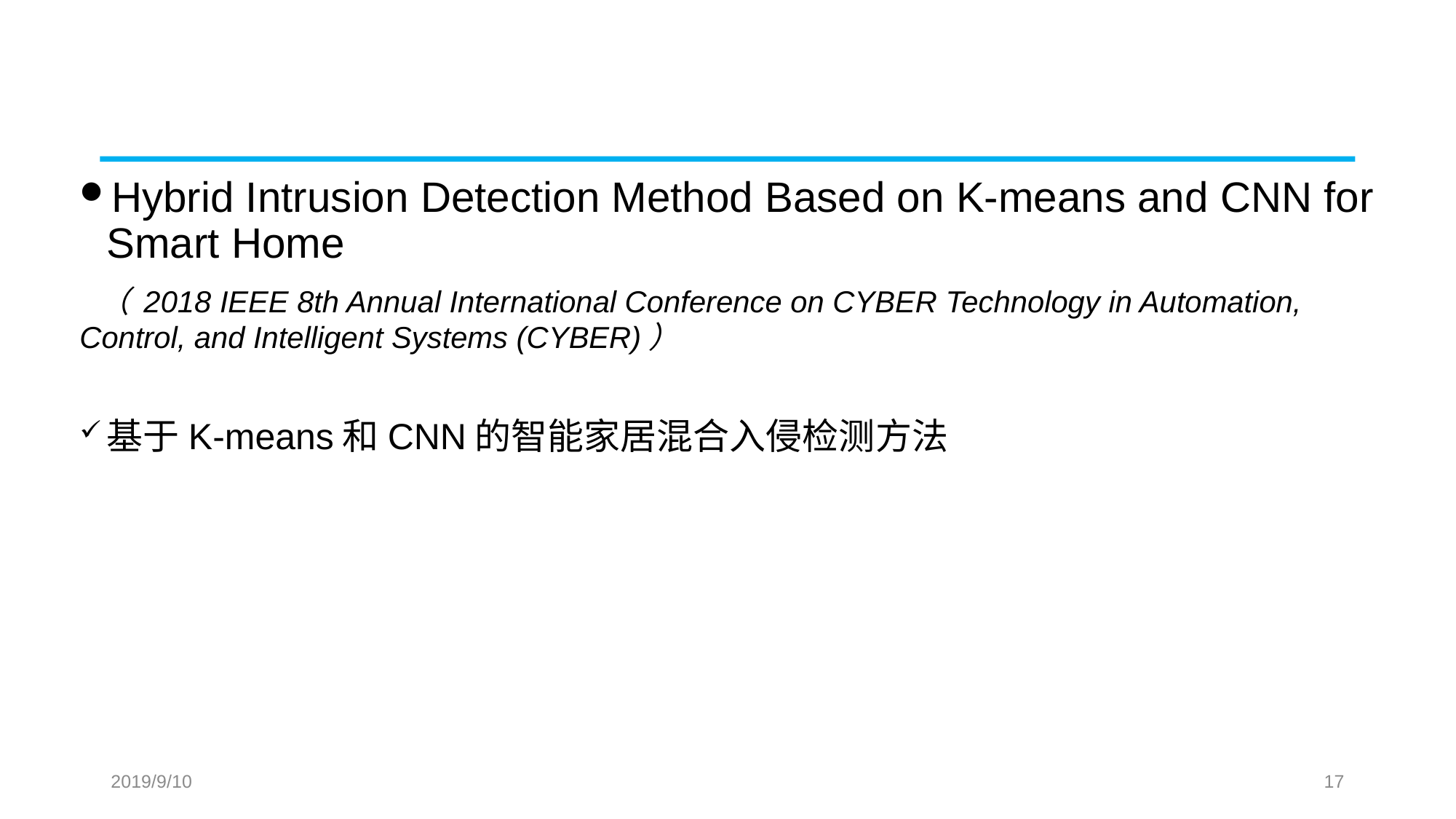

#
Hybrid Intrusion Detection Method Based on K-means and CNN for Smart Home
 （ 2018 IEEE 8th Annual International Conference on CYBER Technology in Automation,  Control, and Intelligent Systems (CYBER)）

基于K-means和CNN的智能家居混合入侵检测方法
2019/9/10
17